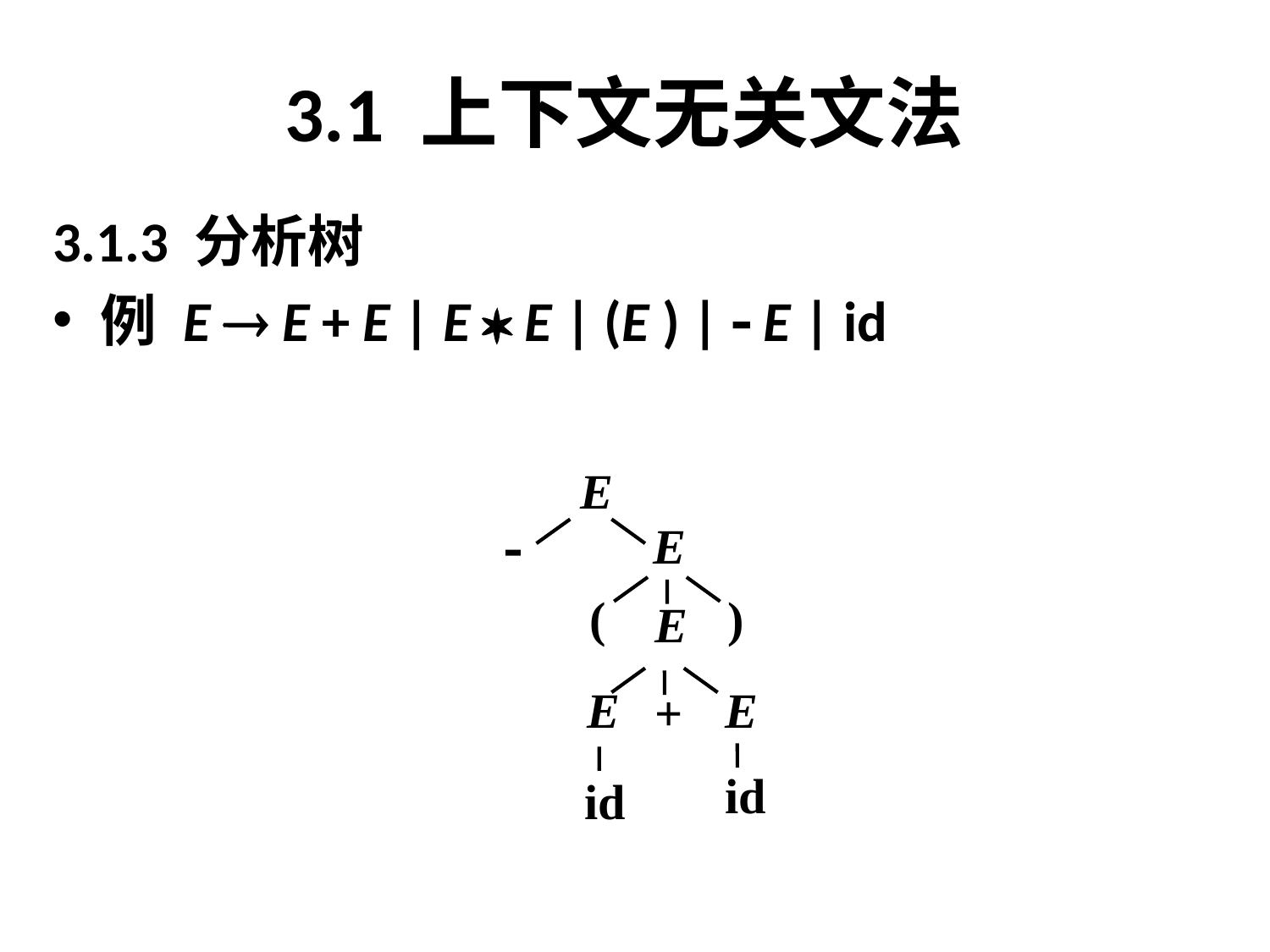

# 3.1 上下文无关文法
3.1.3 分析树
例 E → E + E | E ∗ E | (E ) | − E | id
E
E
−

(
)
E

E
E
+

id
id